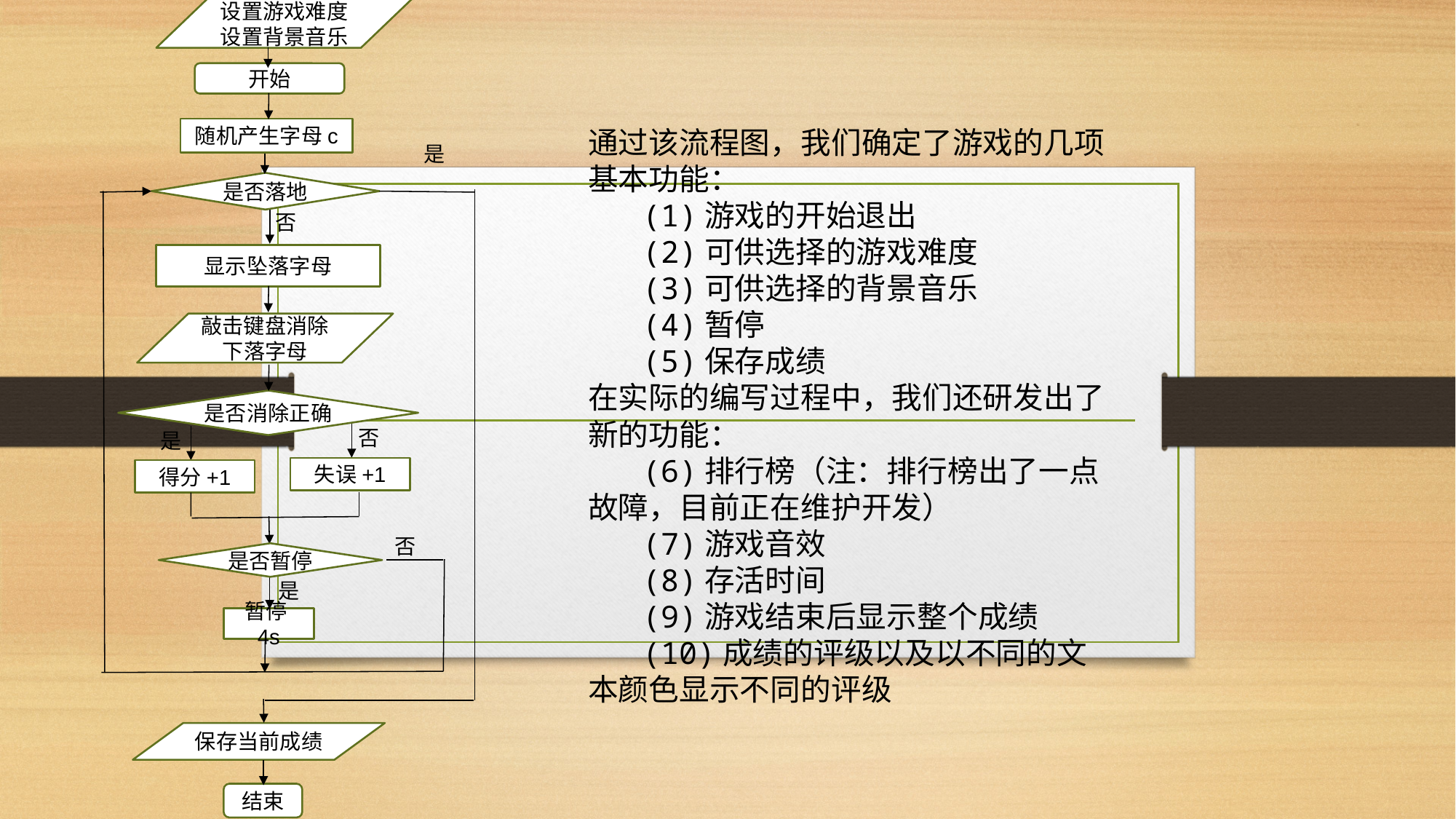

设置游戏难度
设置背景音乐
设置游戏难度
设置背景音乐
开始
随机产生字母c
通过该流程图，我们确定了游戏的几项基本功能：
   (1)游戏的开始退出
   (2)可供选择的游戏难度
   (3)可供选择的背景音乐
   (4)暂停
   (5)保存成绩
在实际的编写过程中，我们还研发出了新的功能：
   (6)排行榜（注：排行榜出了一点故障，目前正在维护开发）
   (7)游戏音效
   (8)存活时间
   (9)游戏结束后显示整个成绩
   (10)成绩的评级以及以不同的文本颜色显示不同的评级
是
是否落地
否
显示坠落字母
敲击键盘消除下落字母
是否消除正确
否
是
失误+1
得分+1
否
是否暂停
是
暂停4s
保存当前成绩
结束